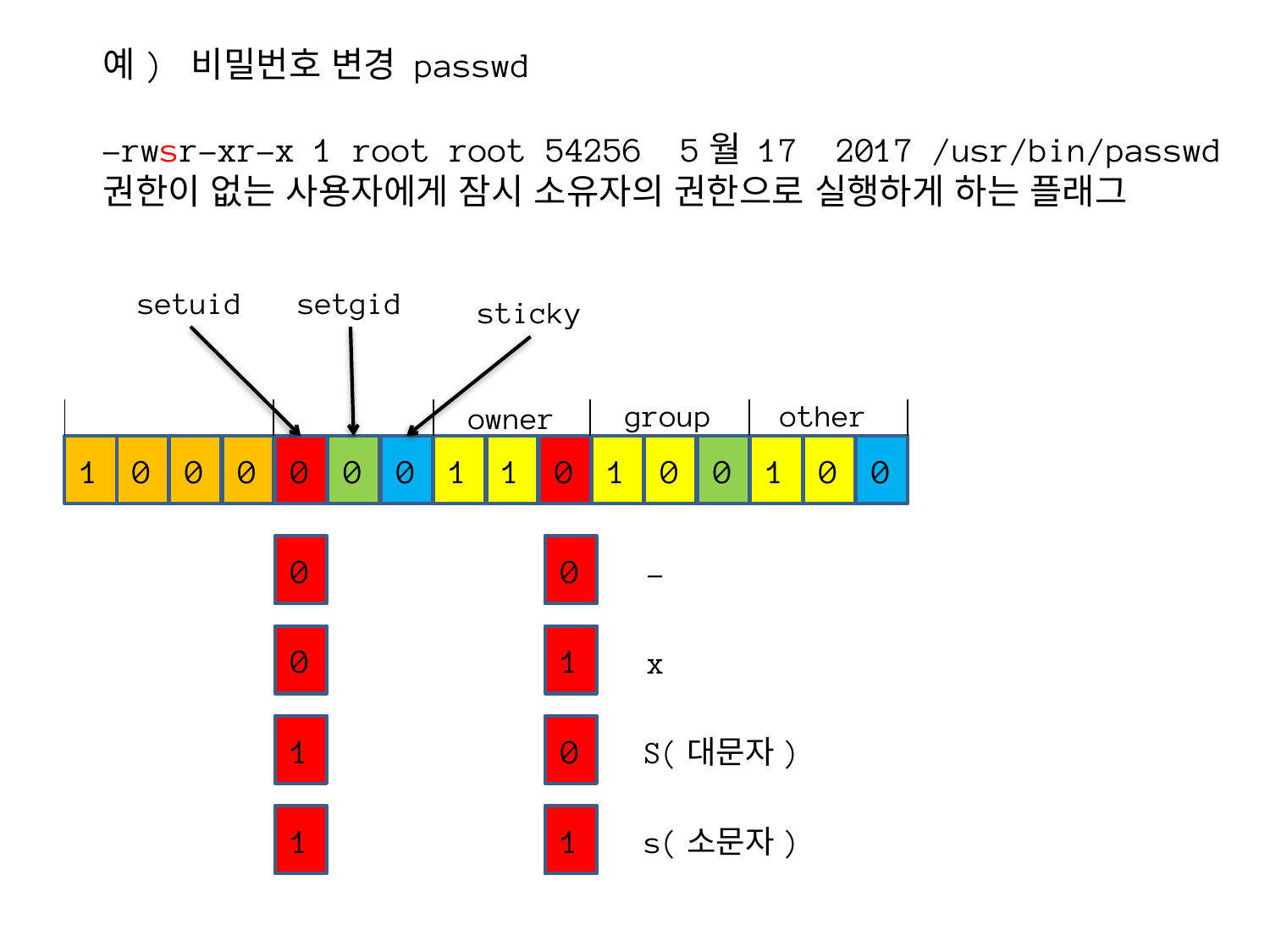

예) 비밀번호 변경 passwd

-rwsr-xr-x 1 root root 54256  5월 17  2017 /usr/bin/passwd
권한이 없는 사용자에게 잠시 소유자의 권한으로 실행하게 하는 플래그
setuid
setgid
sticky
group
other
owner
1
0
0
0
0
0
0
1
1
0
1
0
0
1
0
0
0
0
-
0
1
x
1
0
S(대문자)
1
1
s(소문자)